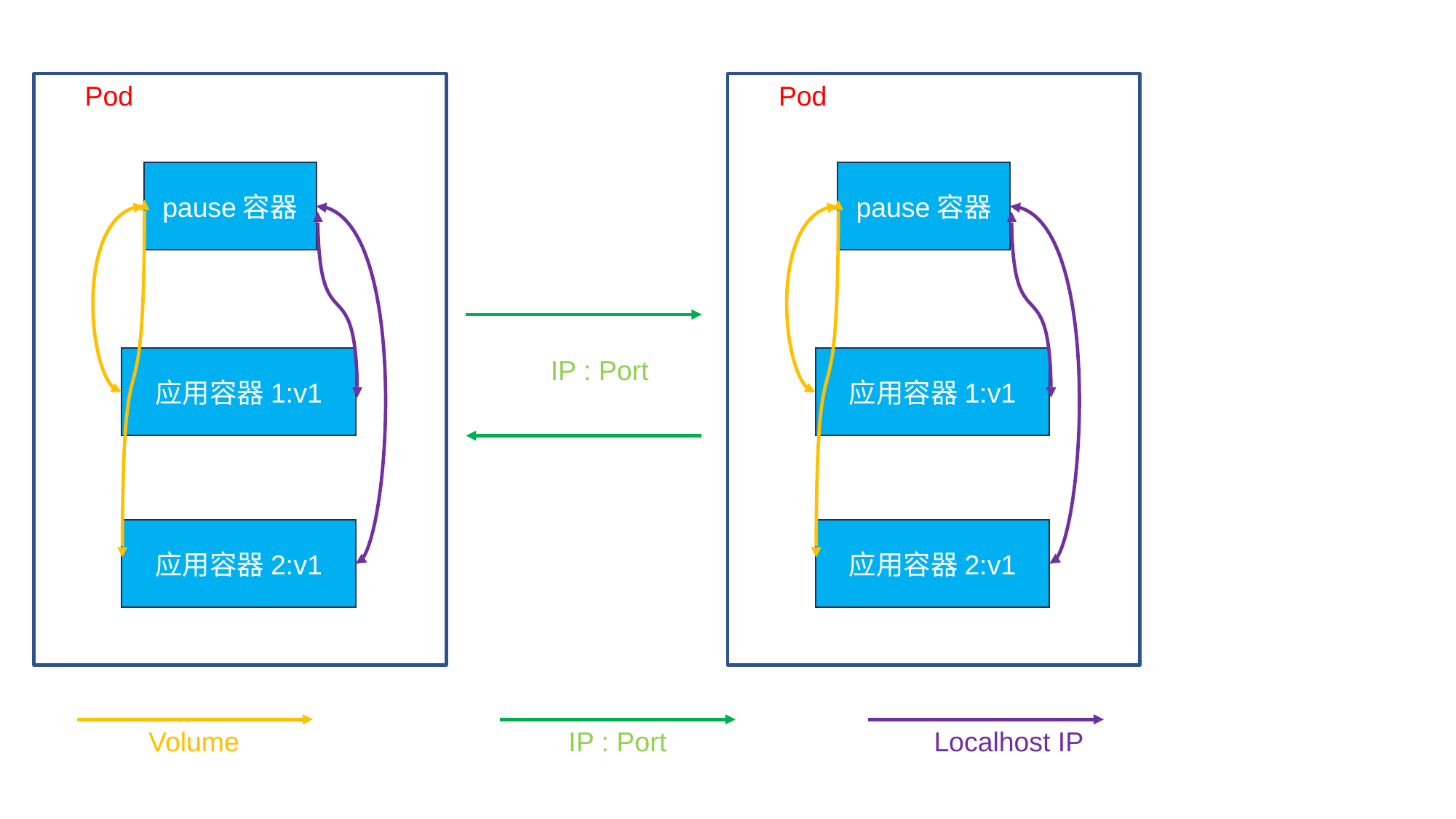

Pod

Pod
pause容器
pause容器
IP : Port
应用容器1:v1
应用容器1:v1
应用容器2:v1
应用容器2:v1
Volume
IP : Port
Localhost IP